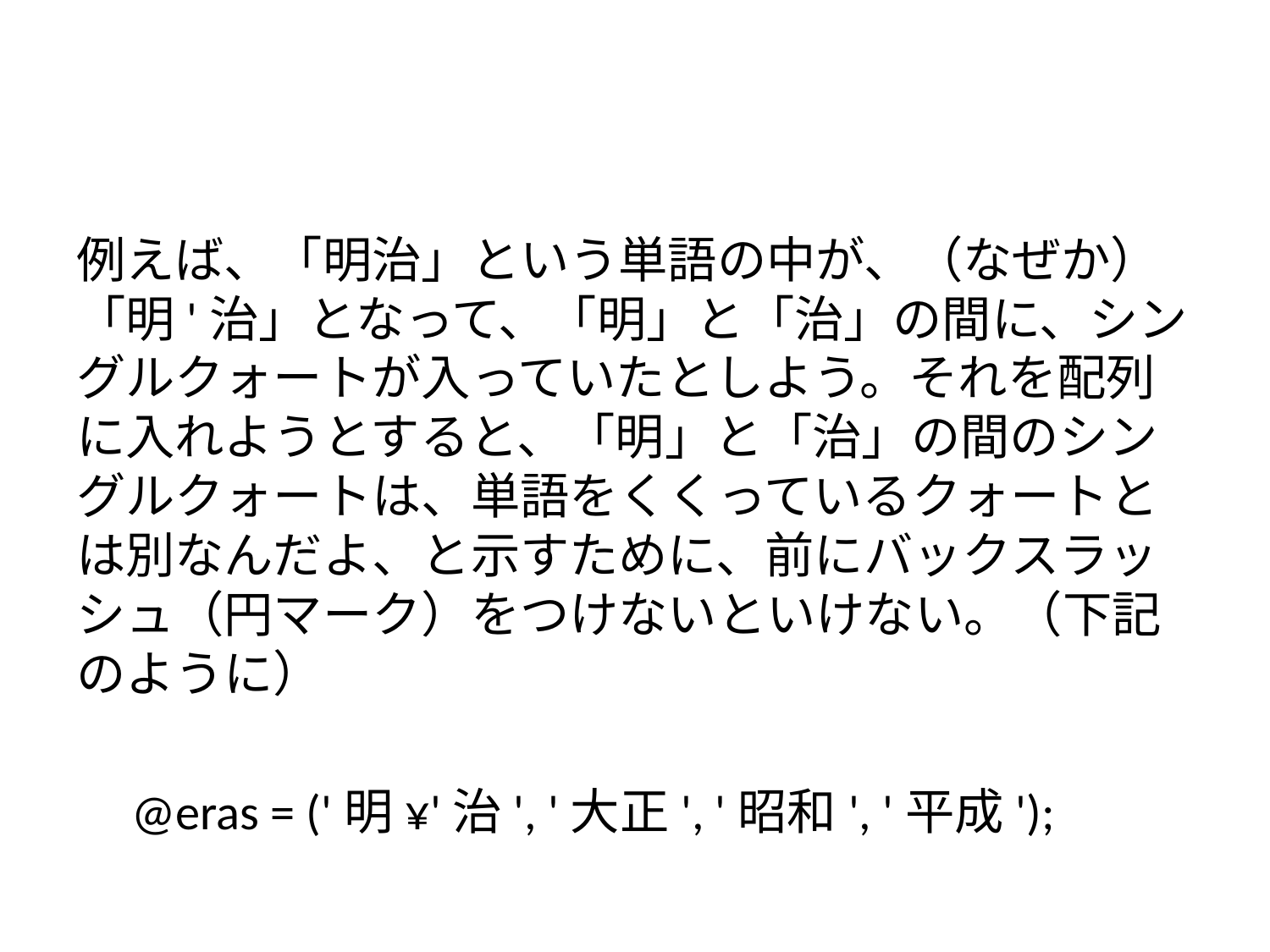

#
例えば、「明治」という単語の中が、（なぜか）「明'治」となって、「明」と「治」の間に、シングルクォートが入っていたとしよう。それを配列に入れようとすると、「明」と「治」の間のシングルクォートは、単語をくくっているクォートとは別なんだよ、と示すために、前にバックスラッシュ（円マーク）をつけないといけない。（下記のように）

@eras = ('明¥'治', '大正', '昭和', '平成');